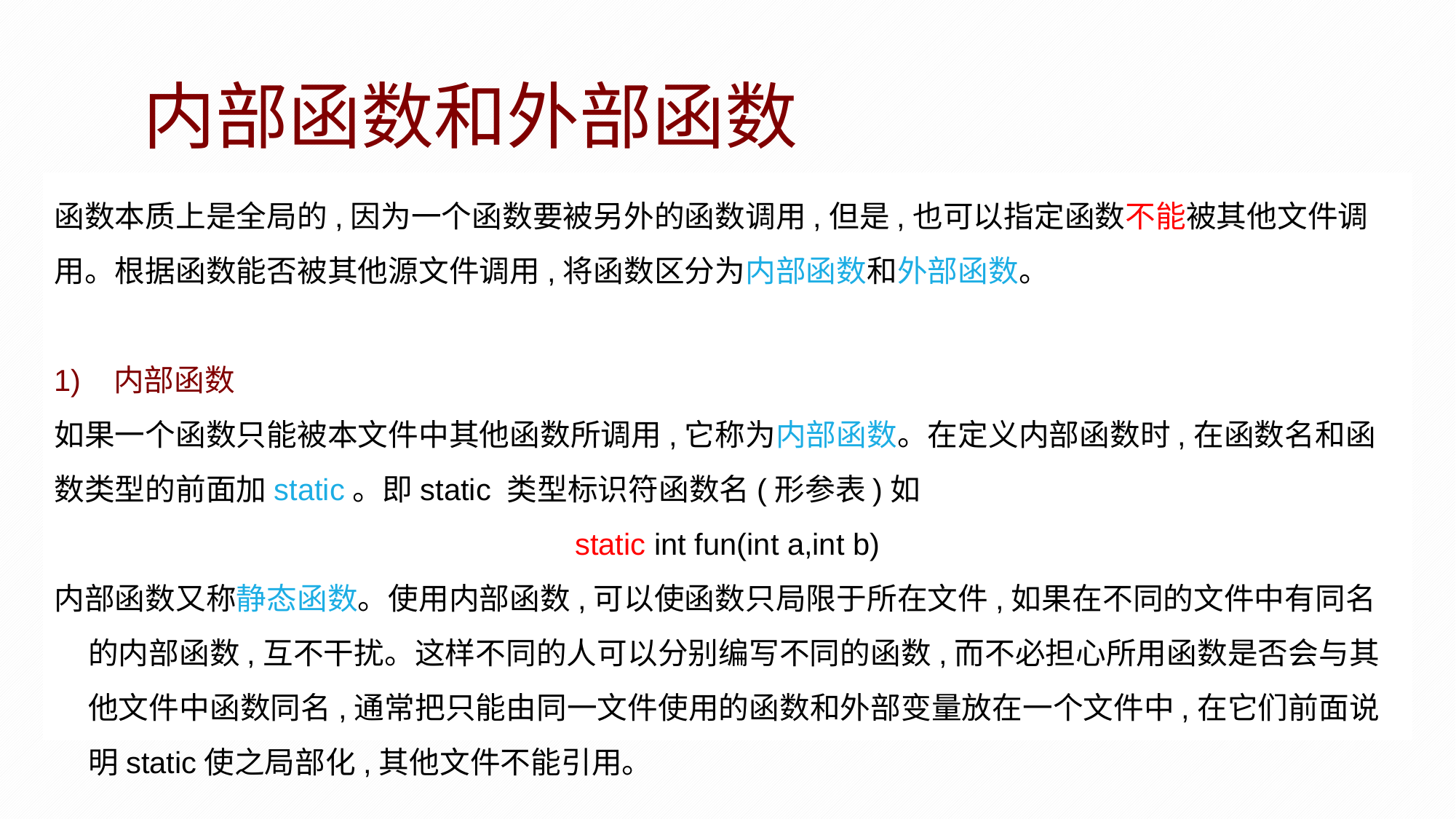

内部函数和外部函数
函数本质上是全局的,因为一个函数要被另外的函数调用,但是,也可以指定函数不能被其他文件调用。根据函数能否被其他源文件调用,将函数区分为内部函数和外部函数。

1)   内部函数
如果一个函数只能被本文件中其他函数所调用,它称为内部函数。在定义内部函数时,在函数名和函数类型的前面加static。即static 类型标识符函数名(形参表)如
static int fun(int a,int b)
内部函数又称静态函数。使用内部函数,可以使函数只局限于所在文件,如果在不同的文件中有同名的内部函数,互不干扰。这样不同的人可以分别编写不同的函数,而不必担心所用函数是否会与其他文件中函数同名,通常把只能由同一文件使用的函数和外部变量放在一个文件中,在它们前面说明static使之局部化,其他文件不能引用。